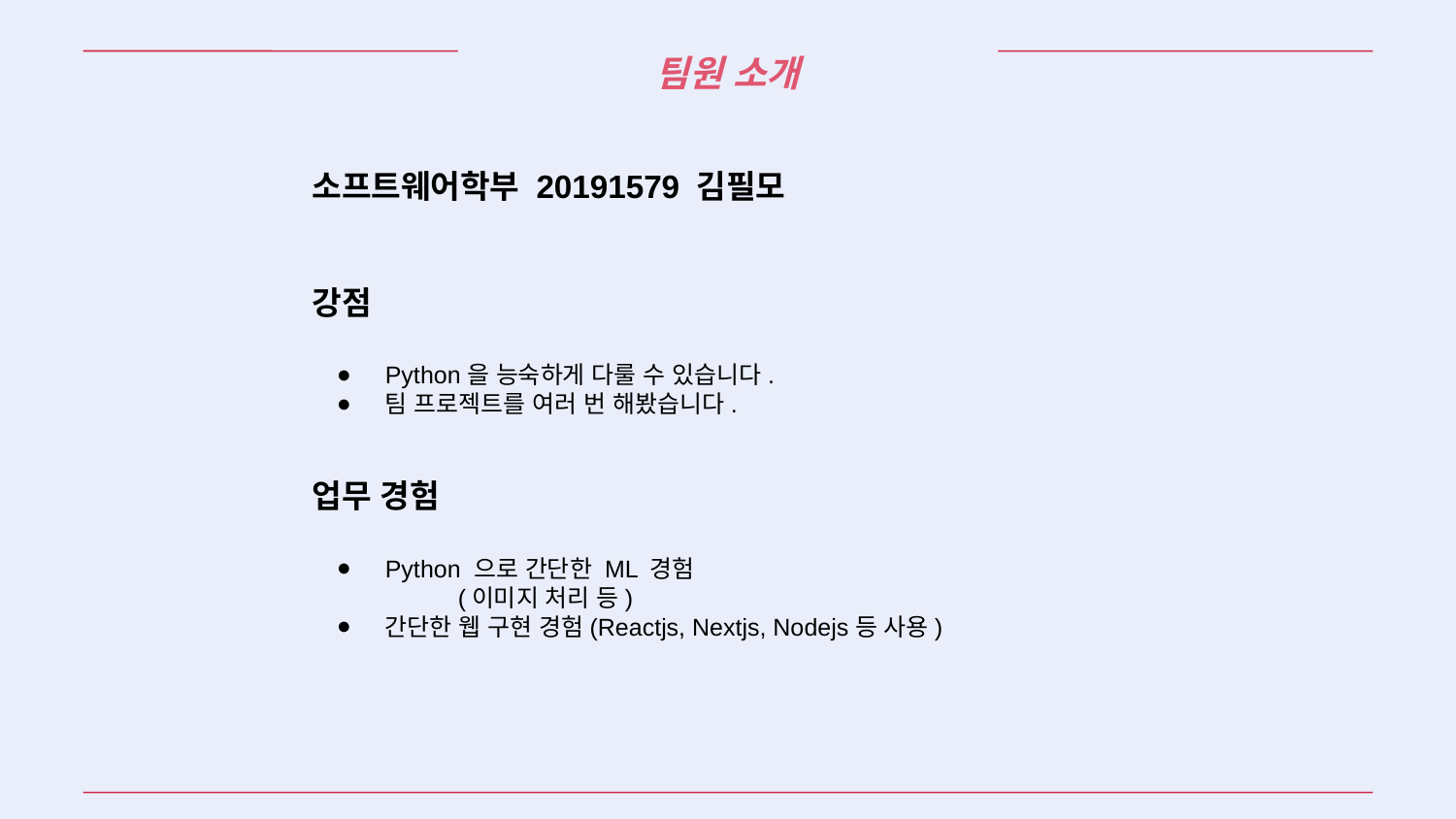

팀원 소개

소프트웨어학부 20191579 김필모

강점

Python을 능숙하게 다룰 수 있습니다.
팀 프로젝트를 여러 번 해봤습니다.

업무 경험

Python 으로 간단한 ML 경험
	(이미지 처리 등)
간단한 웹 구현 경험(Reactjs, Nextjs, Nodejs등 사용)